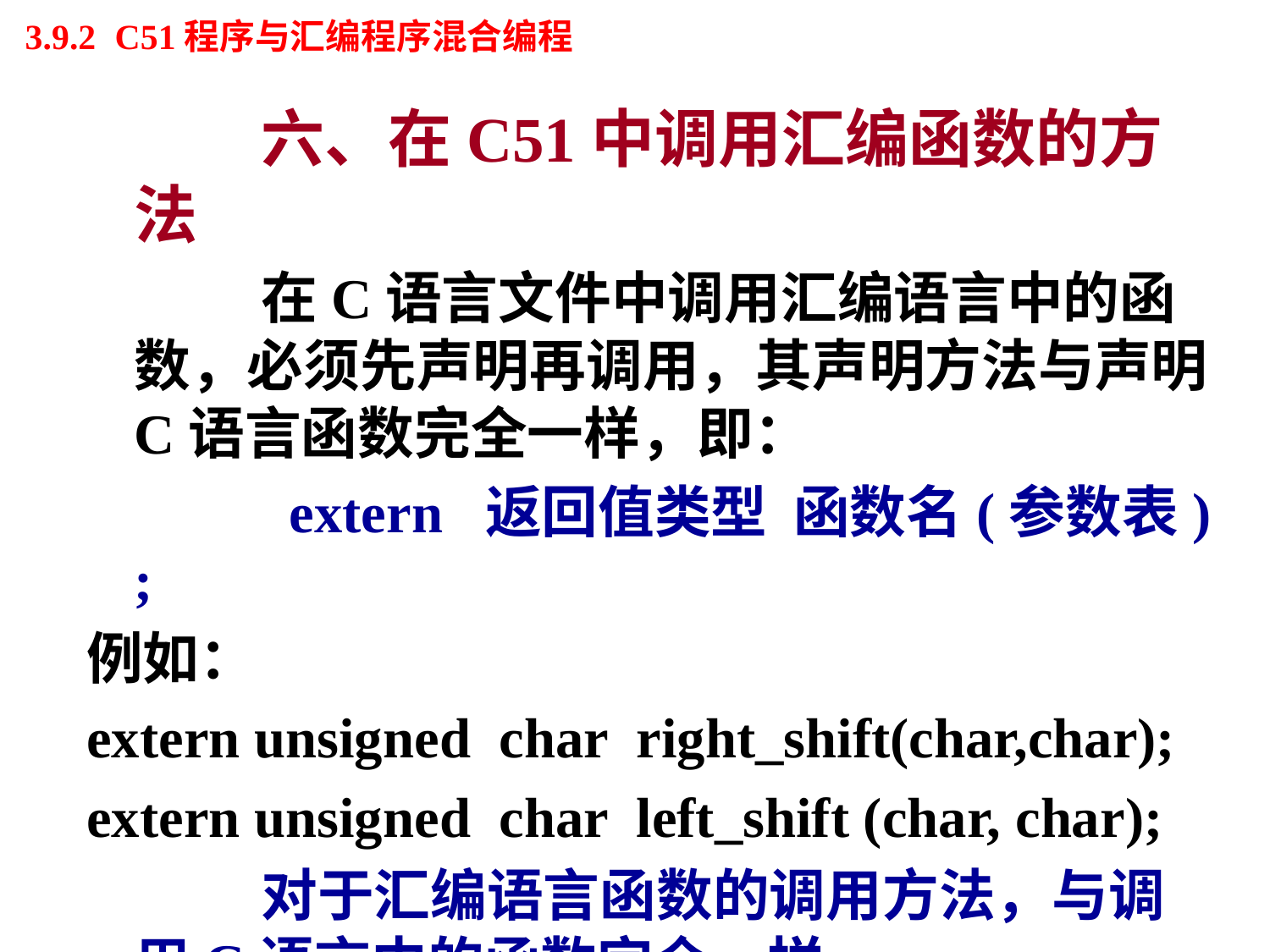

# 3.9.2  C51程序与汇编程序混合编程
		六、在C51中调用汇编函数的方法
		在C语言文件中调用汇编语言中的函数，必须先声明再调用，其声明方法与声明C语言函数完全一样，即：
		  extern  返回值类型  函数名(参数表) ;
例如：
extern unsigned  char  right_shift(char,char);
extern unsigned  char  left_shift (char, char);
		对于汇编语言函数的调用方法，与调用C语言中的函数完全一样。